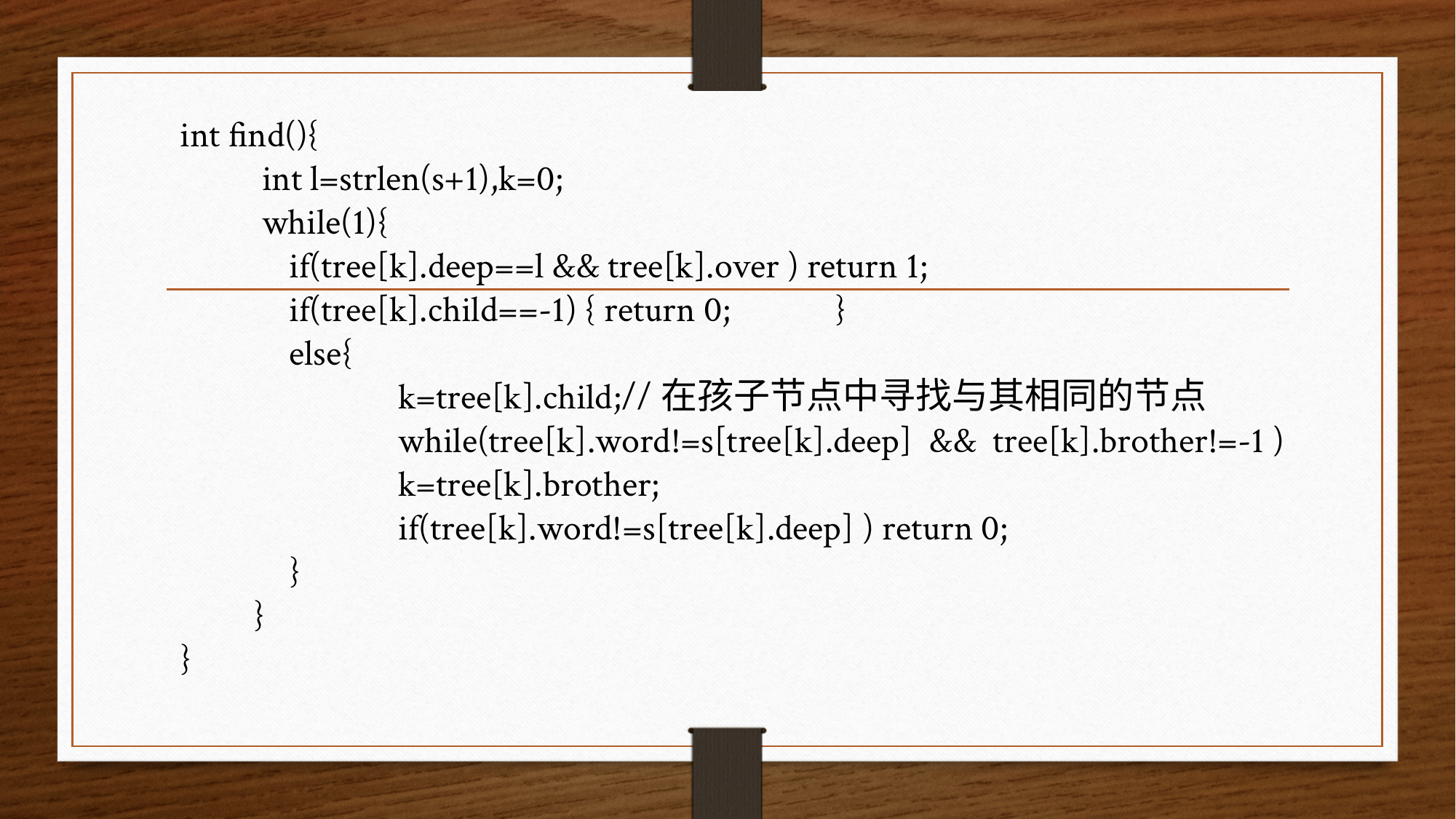

int find(){
          int l=strlen(s+1),k=0;
          while(1){
	if(tree[k].deep==l && tree[k].over ) return 1;
	if(tree[k].child==-1) { return 0;	}
	else{
		k=tree[k].child;//在孩子节点中寻找与其相同的节点
		while(tree[k].word!=s[tree[k].deep]  &&  tree[k].brother!=-1 )
		k=tree[k].brother;
		if(tree[k].word!=s[tree[k].deep] ) return 0;
	}
         }
}